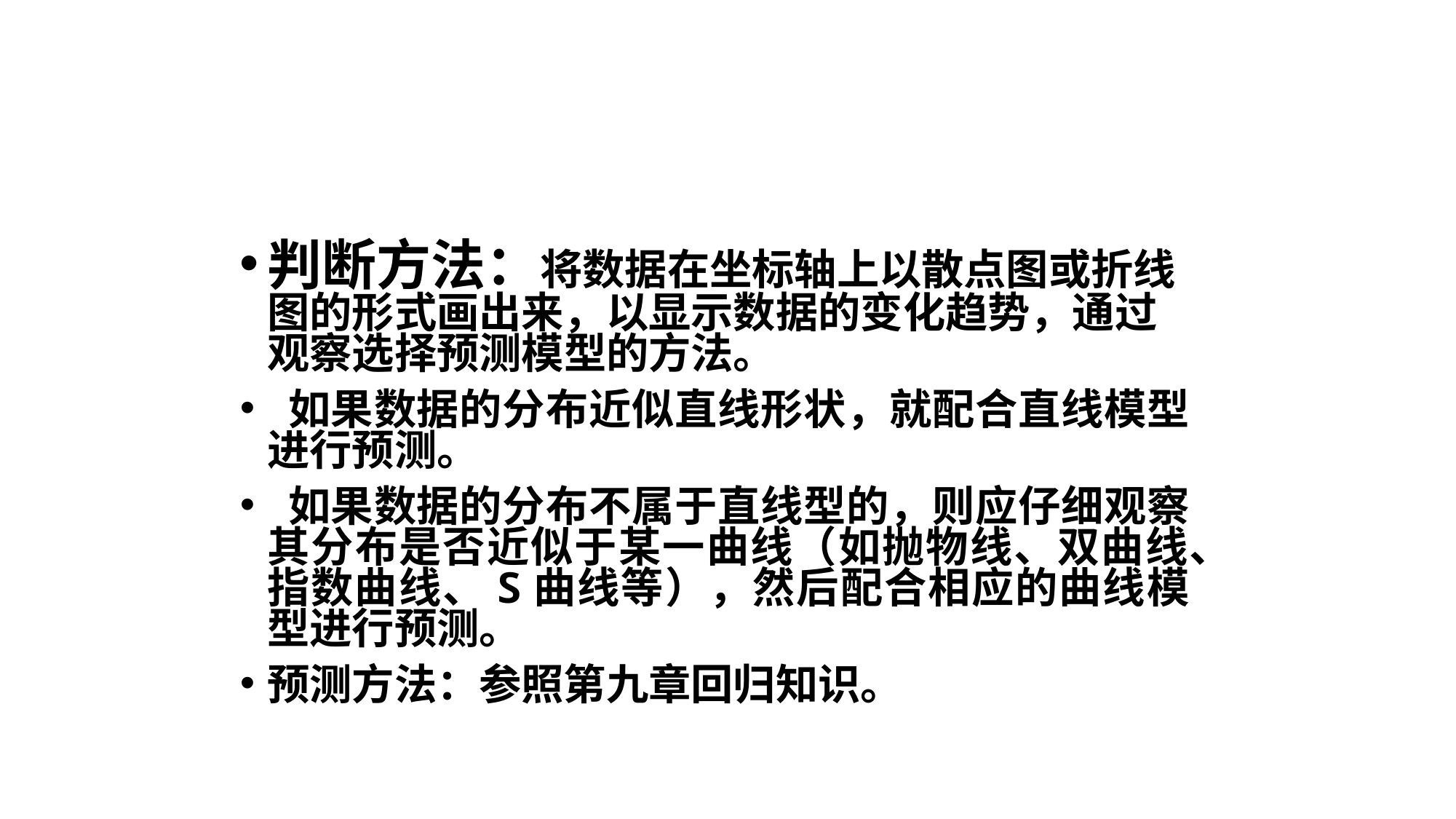

判断方法：将数据在坐标轴上以散点图或折线图的形式画出来，以显示数据的变化趋势，通过观察选择预测模型的方法。
 如果数据的分布近似直线形状，就配合直线模型进行预测。
 如果数据的分布不属于直线型的，则应仔细观察其分布是否近似于某一曲线（如抛物线、双曲线、指数曲线、S曲线等），然后配合相应的曲线模型进行预测。
预测方法：参照第九章回归知识。